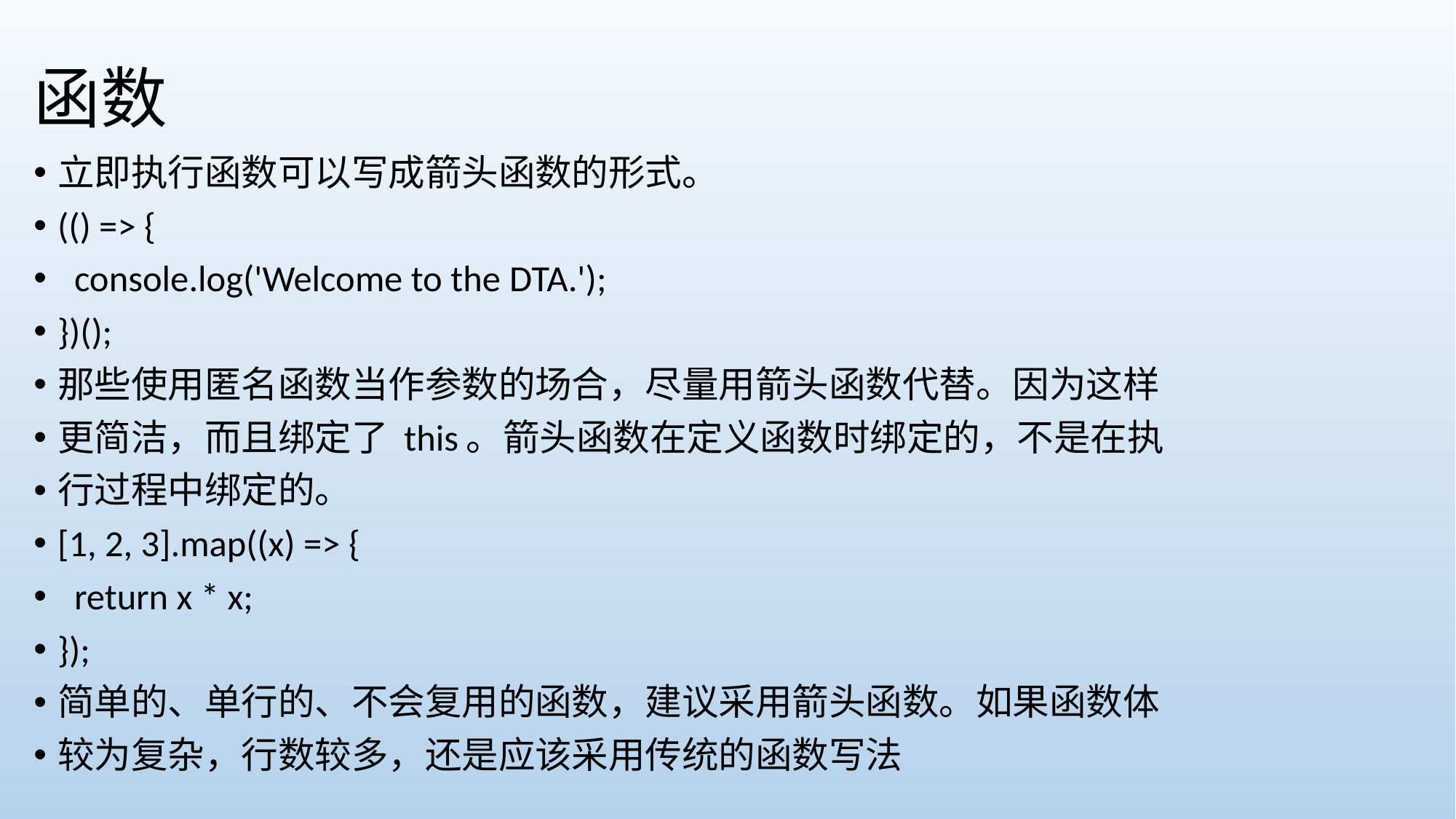

# 函数
立即执行函数可以写成箭头函数的形式。
(() => {
  console.log('Welcome to the DTA.');
})();
那些使用匿名函数当作参数的场合，尽量用箭头函数代替。因为这样
更简洁，而且绑定了 this。箭头函数在定义函数时绑定的，不是在执
行过程中绑定的。
[1, 2, 3].map((x) => {
  return x * x;
});
简单的、单行的、不会复用的函数，建议采用箭头函数。如果函数体
较为复杂，行数较多，还是应该采用传统的函数写法